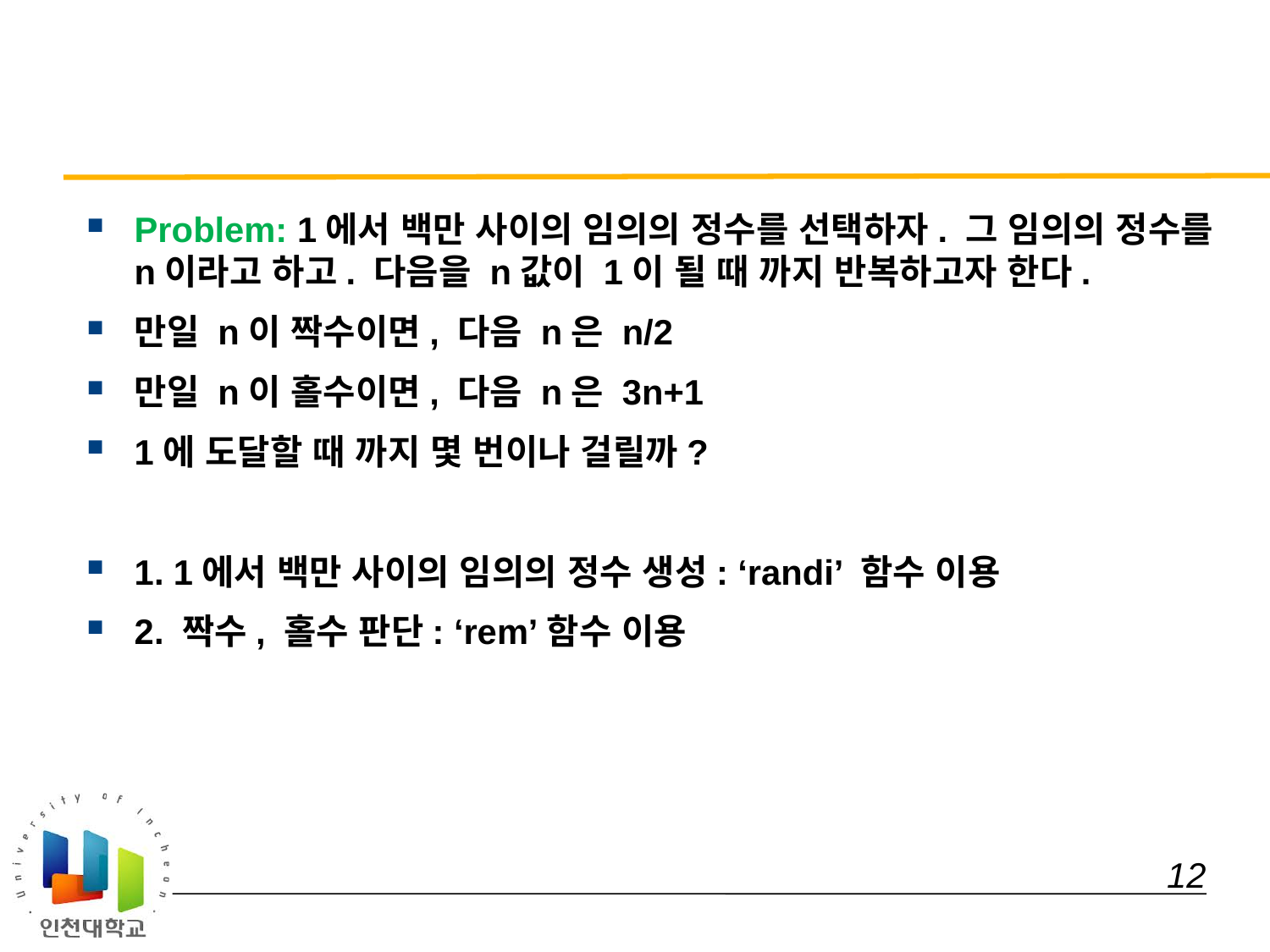

#
Problem: 1에서 백만 사이의 임의의 정수를 선택하자. 그 임의의 정수를 n이라고 하고. 다음을 n값이 1이 될 때 까지 반복하고자 한다.
만일 n이 짝수이면, 다음 n은 n/2
만일 n이 홀수이면, 다음 n은 3n+1
1에 도달할 때 까지 몇 번이나 걸릴까?

1. 1에서 백만 사이의 임의의 정수 생성: ‘randi’ 함수 이용
2. 짝수, 홀수 판단: ‘rem’함수 이용

 12